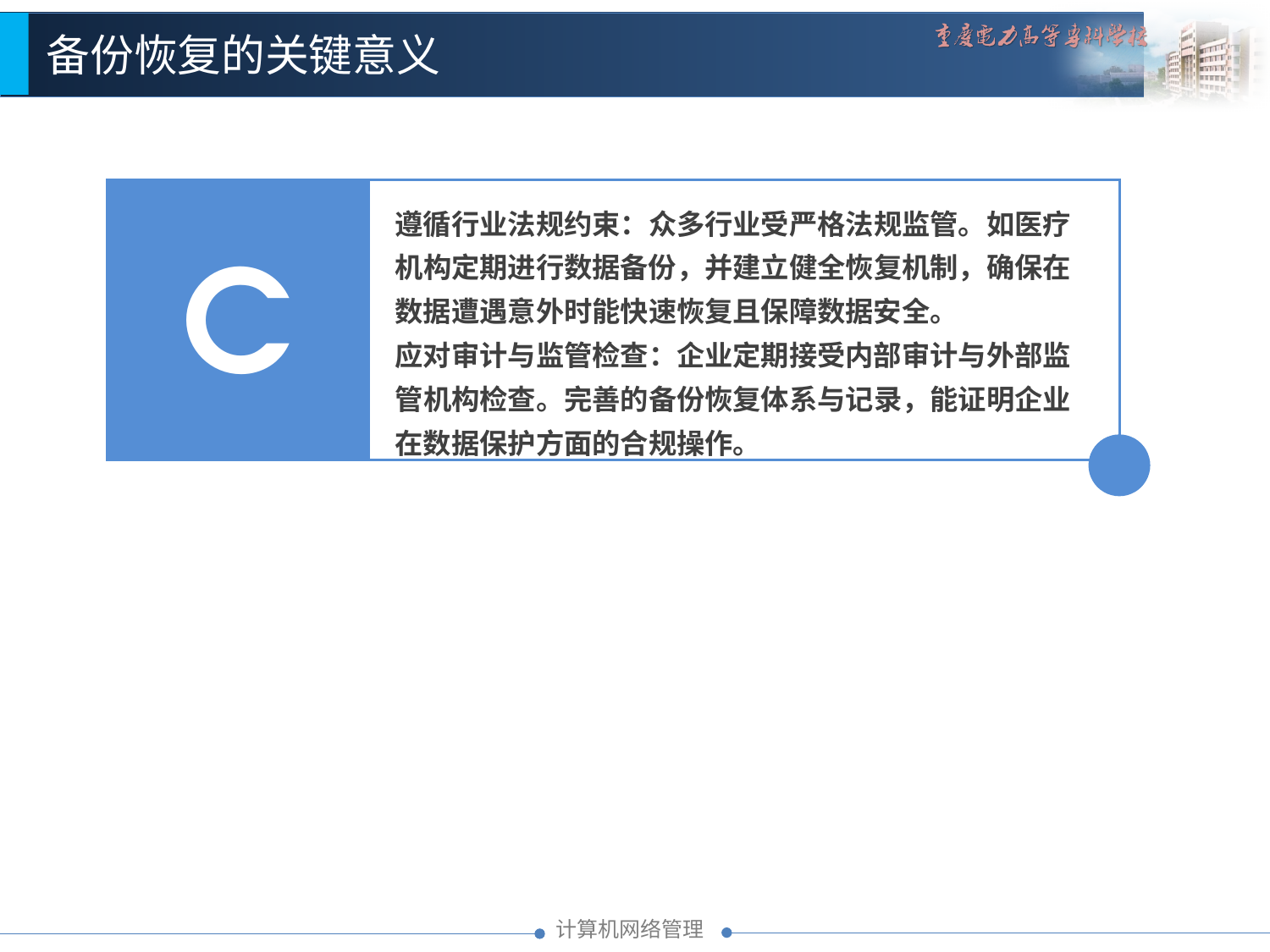

备份恢复的关键意义

遵循行业法规约束：众多行业受严格法规监管。如医疗机构定期进行数据备份，并建立健全恢复机制，确保在数据遭遇意外时能快速恢复且保障数据安全。
应对审计与监管检查：企业定期接受内部审计与外部监管机构检查。完善的备份恢复体系与记录，能证明企业在数据保护方面的合规操作。
C
4.1.1.2 数据恢复定义